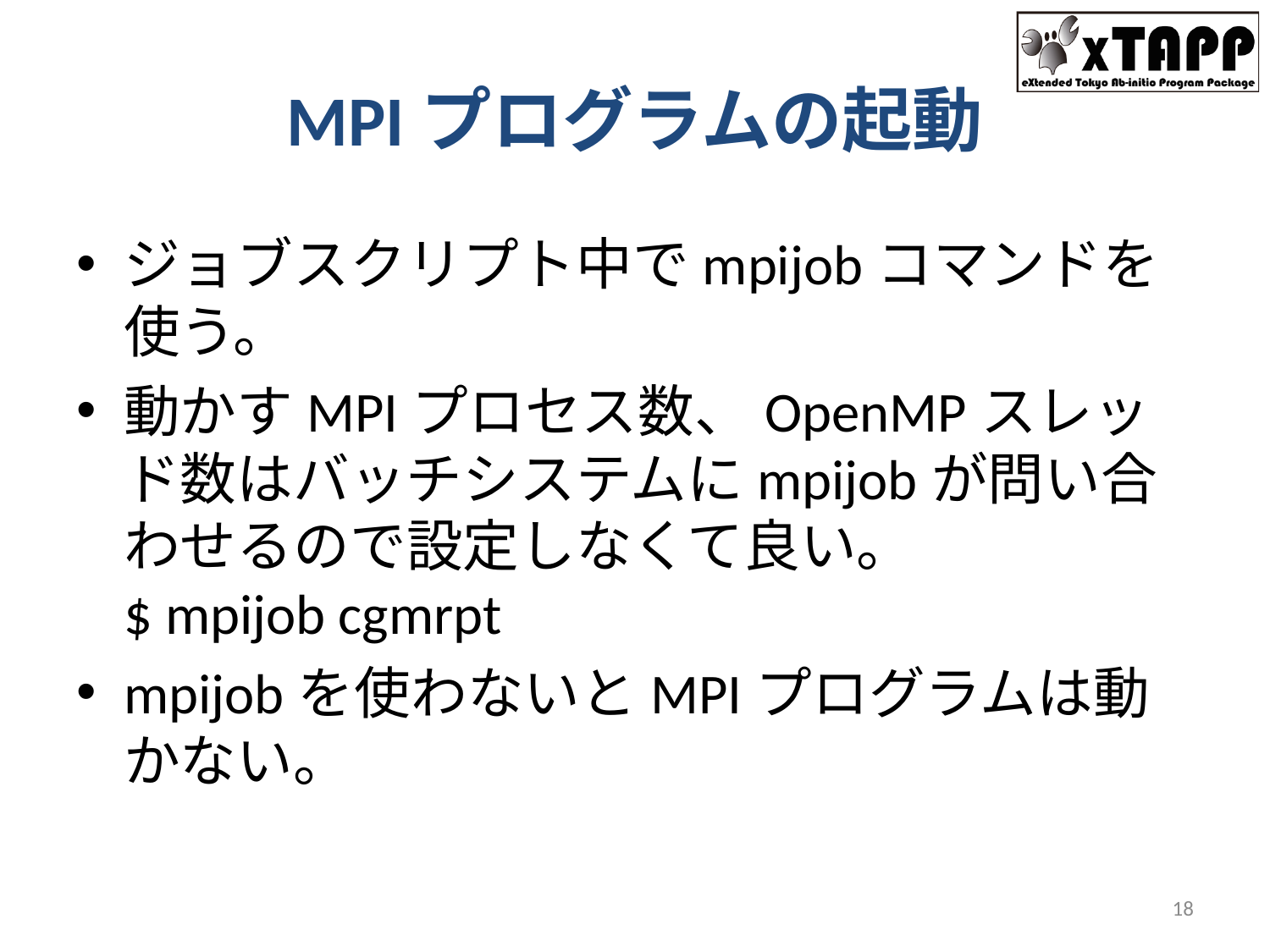

# MPIプログラムの起動
ジョブスクリプト中でmpijobコマンドを使う。
動かすMPIプロセス数、OpenMPスレッド数はバッチシステムにmpijobが問い合わせるので設定しなくて良い。
$ mpijob cgmrpt
mpijobを使わないとMPIプログラムは動かない。
18